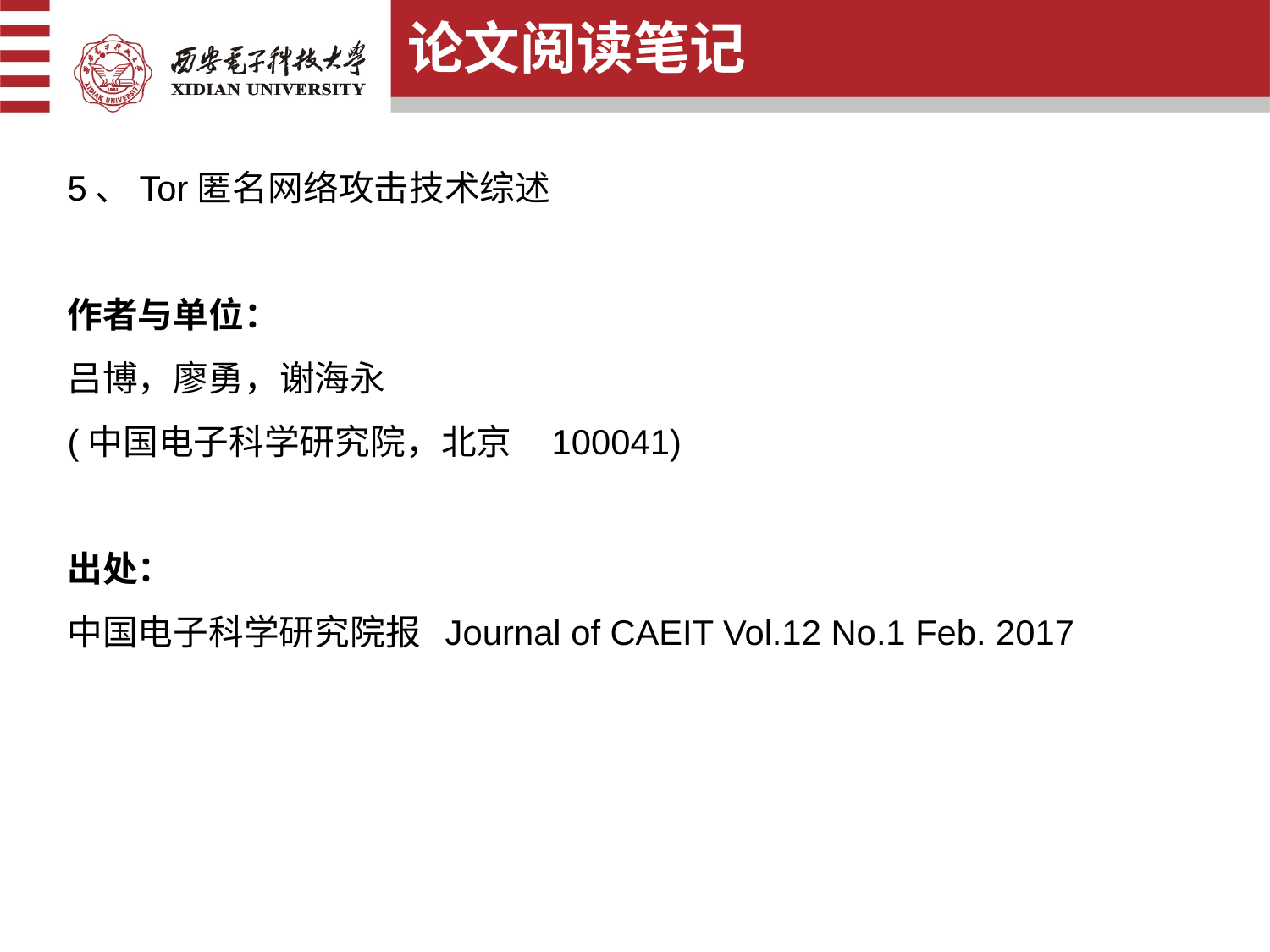

论文阅读笔记
5、Tor匿名网络攻击技术综述

作者与单位：
吕博，廖勇，谢海永
(中国电子科学研究院，北京    100041)

出处：
中国电子科学研究院报  Journal of CAEIT Vol.12 No.1 Feb. 2017